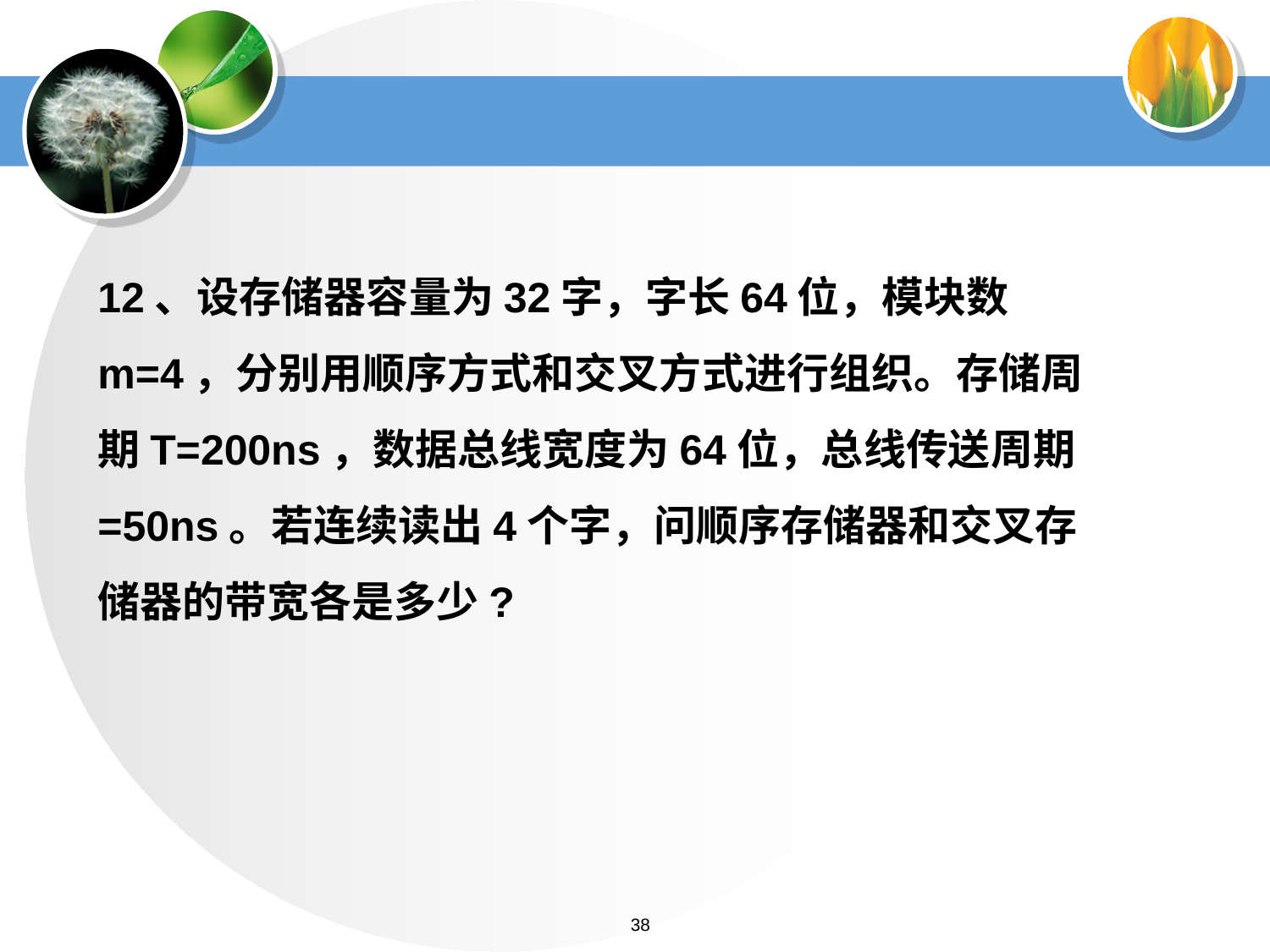

# 12、设存储器容量为32字，字长64位，模块数m=4，分别用顺序方式和交叉方式进行组织。存储周期T=200ns，数据总线宽度为64位，总线传送周期=50ns。若连续读出4个字，问顺序存储器和交叉存储器的带宽各是多少?
38